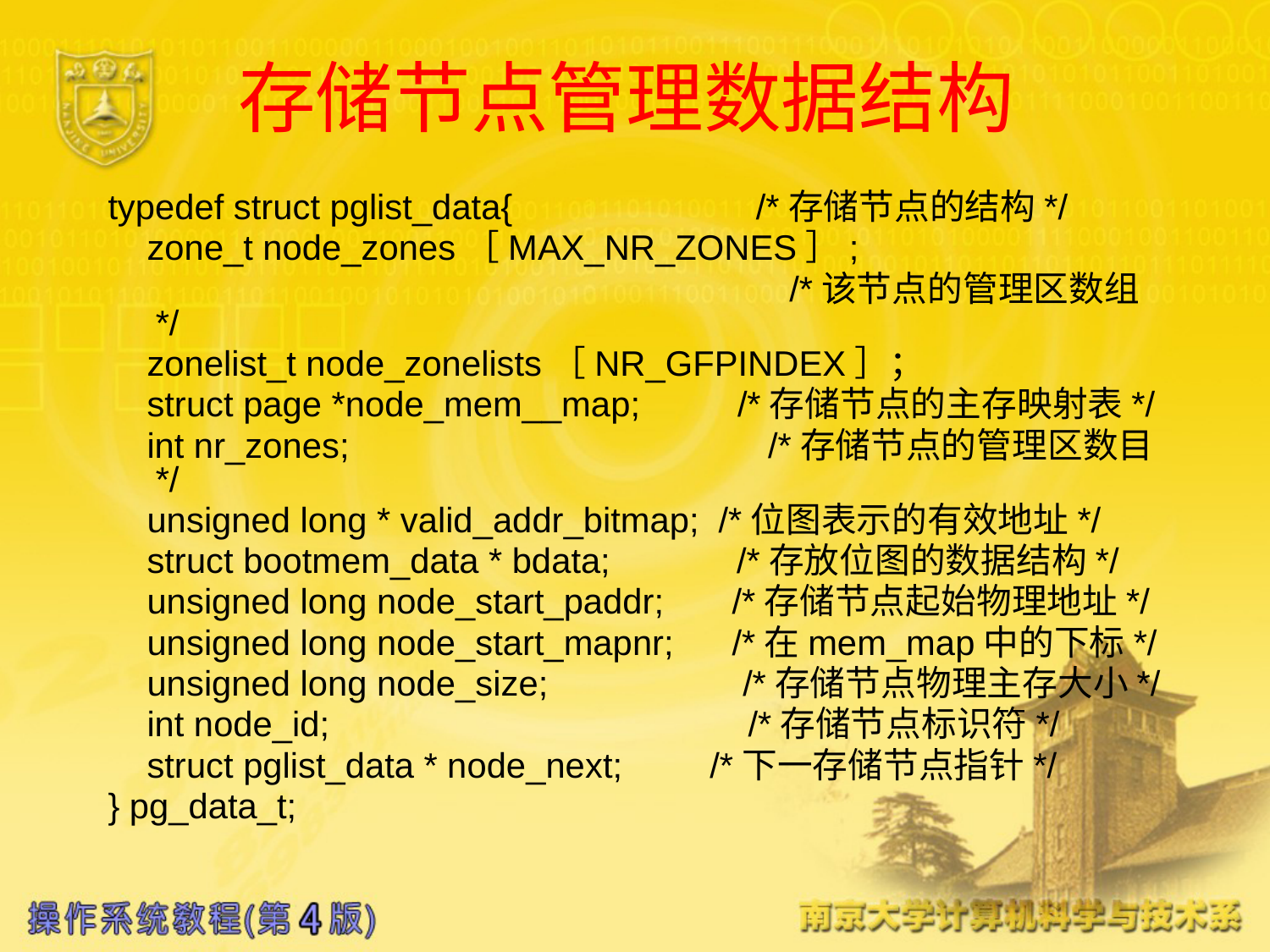

# 存储节点管理数据结构
typedef struct pglist_data{                         /*存储节点的结构*/
    zone_t node_zones［MAX_NR_ZONES］;
                                                                      /*该节点的管理区数组*/
    zonelist_t node_zonelists［NR_GFPINDEX］；
    struct page *node_mem__map;          /*存储节点的主存映射表*/
    int nr_zones;                                           /*存储节点的管理区数目*/
    unsigned long * valid_addr_bitmap;  /*位图表示的有效地址*/
    struct bootmem_data * bdata;             /*存放位图的数据结构*/
    unsigned long node_start_paddr;       /*存储节点起始物理地址*/
    unsigned long node_start_mapnr;      /*在mem_map中的下标*/
    unsigned long node_size;                    /*存储节点物理主存大小*/
    int node_id;                                           /*存储节点标识符*/
    struct pglist_data * node_next;         /*下一存储节点指针*/
} pg_data_t;